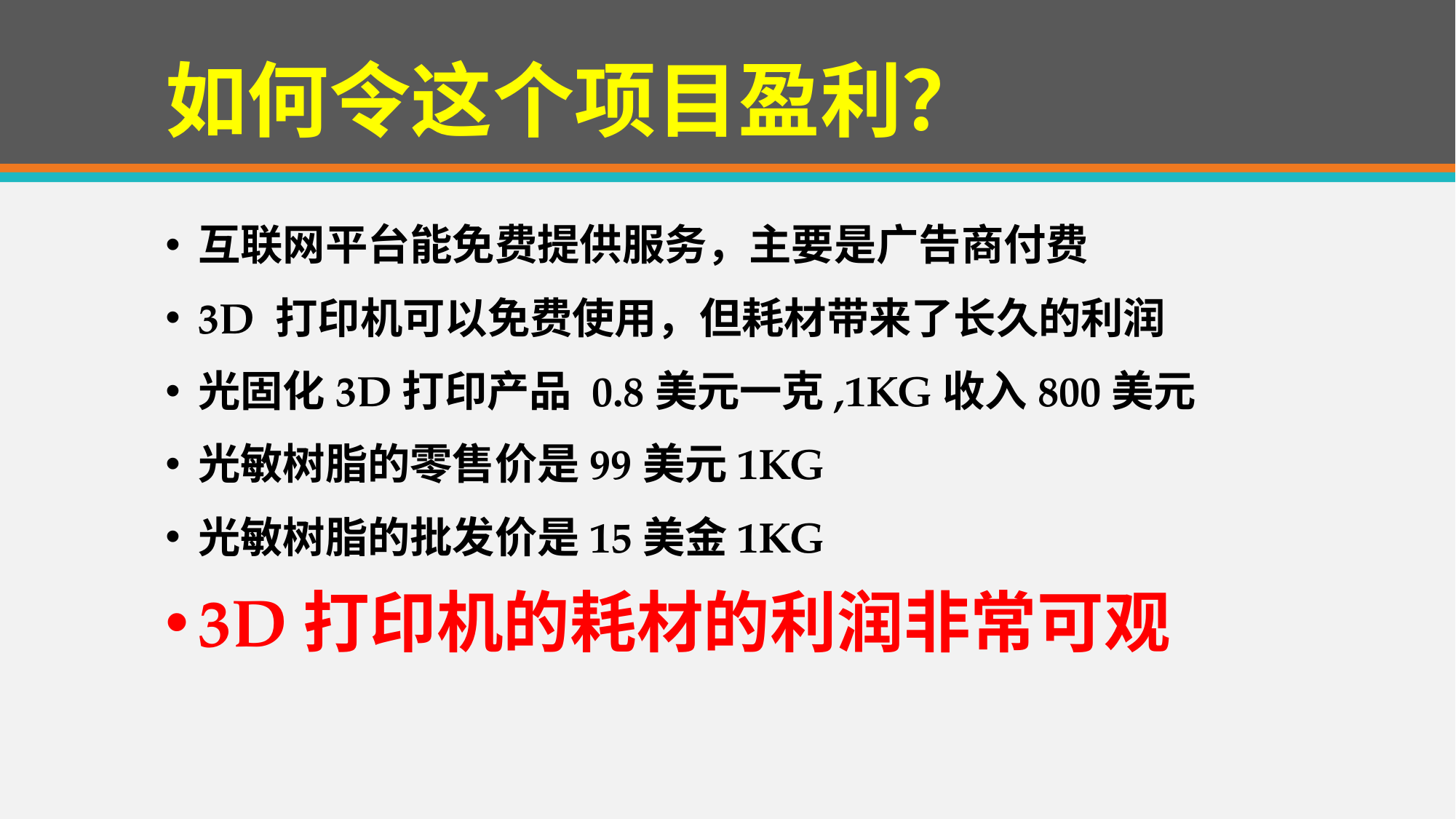

# 如何令这个项目盈利？
互联网平台能免费提供服务，主要是广告商付费
3D 打印机可以免费使用，但耗材带来了长久的利润
光固化3D打印产品 0.8美元一克,1KG收入800美元
光敏树脂的零售价是99美元1KG
光敏树脂的批发价是15美金1KG
3D打印机的耗材的利润非常可观